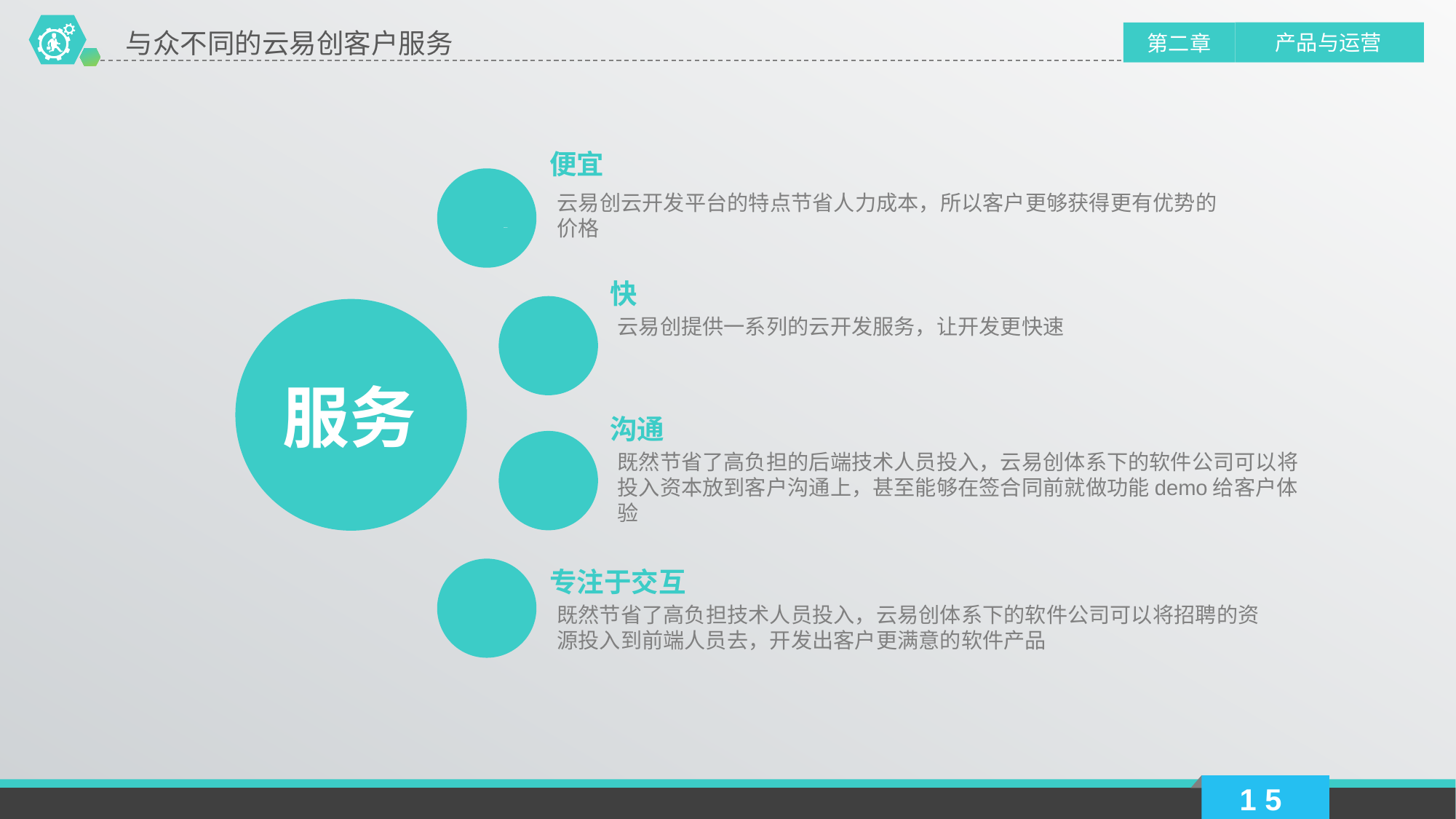

与众不同的云易创客户服务

产品与运营
第二章

便宜

云易创云开发平台的特点节省人力成本，所以客户更够获得更有优势的价格
快

服务
云易创提供一系列的云开发服务，让开发更快速
沟通

既然节省了高负担的后端技术人员投入，云易创体系下的软件公司可以将投入资本放到客户沟通上，甚至能够在签合同前就做功能demo给客户体验

专注于交互
既然节省了高负担技术人员投入，云易创体系下的软件公司可以将招聘的资源投入到前端人员去，开发出客户更满意的软件产品

1 5

延时符